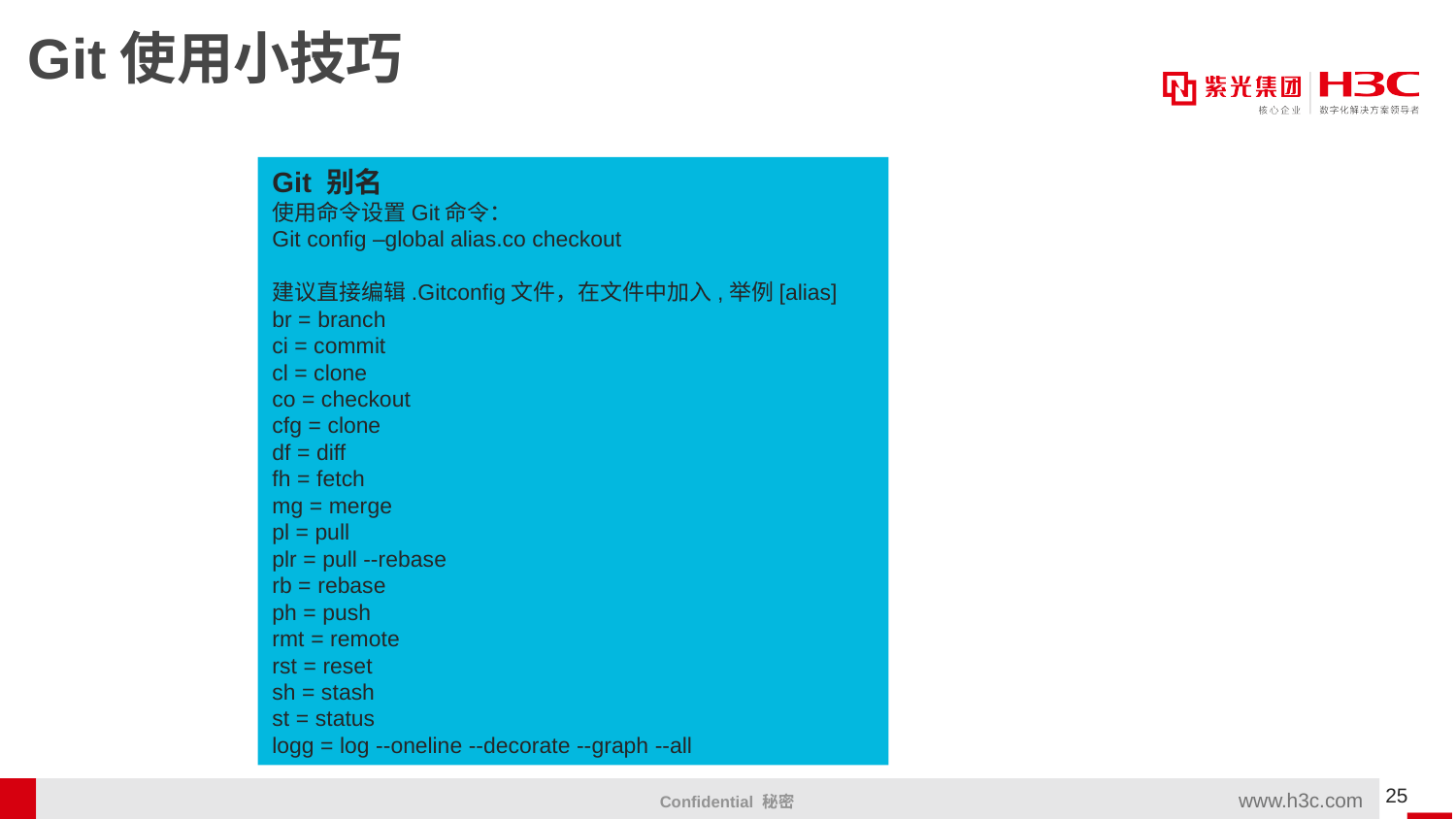

# Git使用小技巧
Git 别名
使用命令设置Git命令：
Git config –global alias.co checkout

建议直接编辑.Gitconfig文件，在文件中加入,举例[alias]
br = branch
ci = commit
cl = clone
co = checkout
cfg = clone
df = diff
fh = fetch
mg = merge
pl = pull
plr = pull --rebase
rb = rebase
ph = push
rmt = remote
rst = reset
sh = stash
st = status
logg = log --oneline --decorate --graph --all